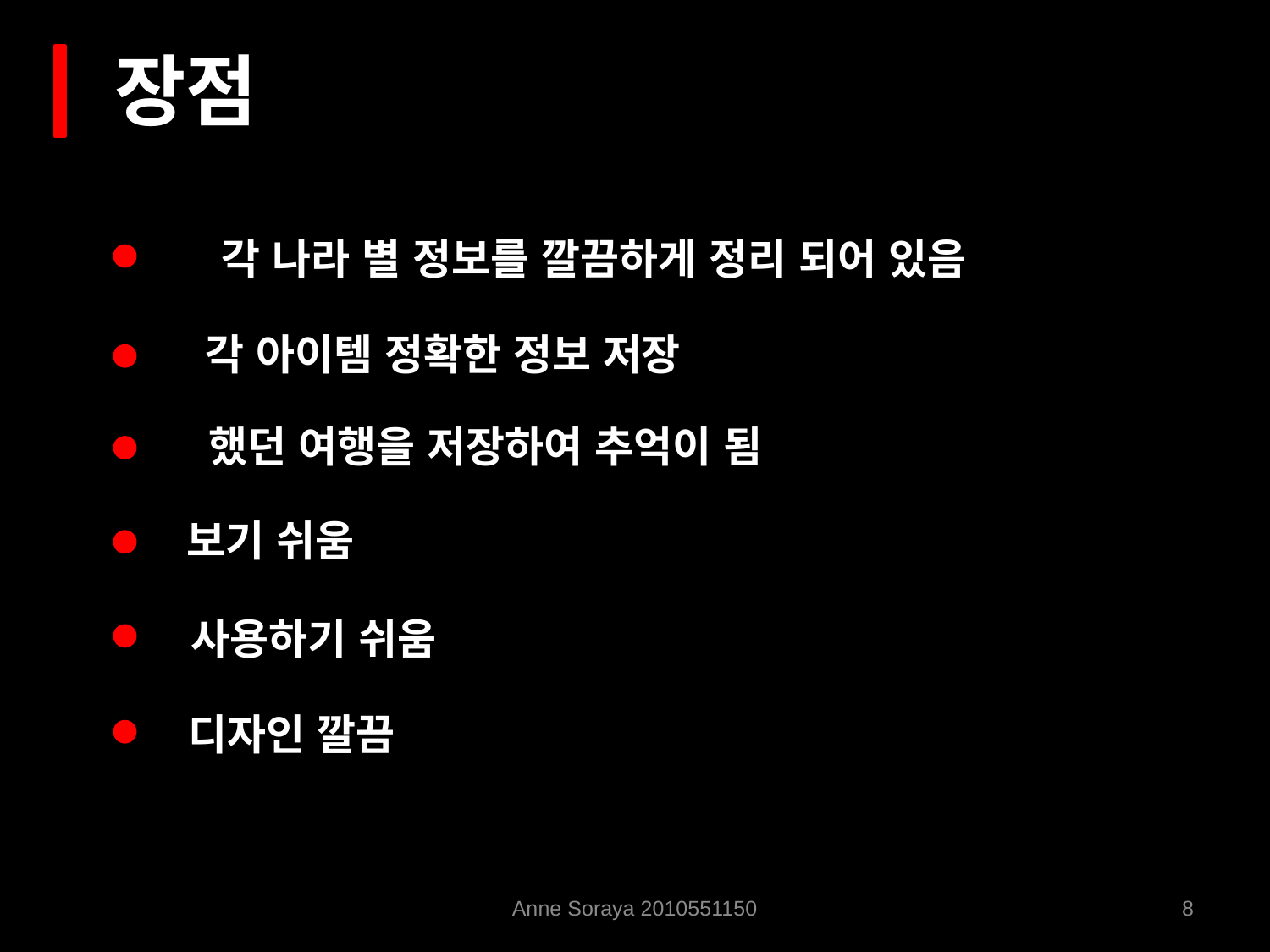

장점

각 나라 별 정보를 깔끔하게 정리 되어 있음

각 아이템 정확한 정보 저장

했던 여행을 저장하여 추억이 됨

보기 쉬움

사용하기 쉬움

디자인 깔끔

Anne Soraya 2010551150
8